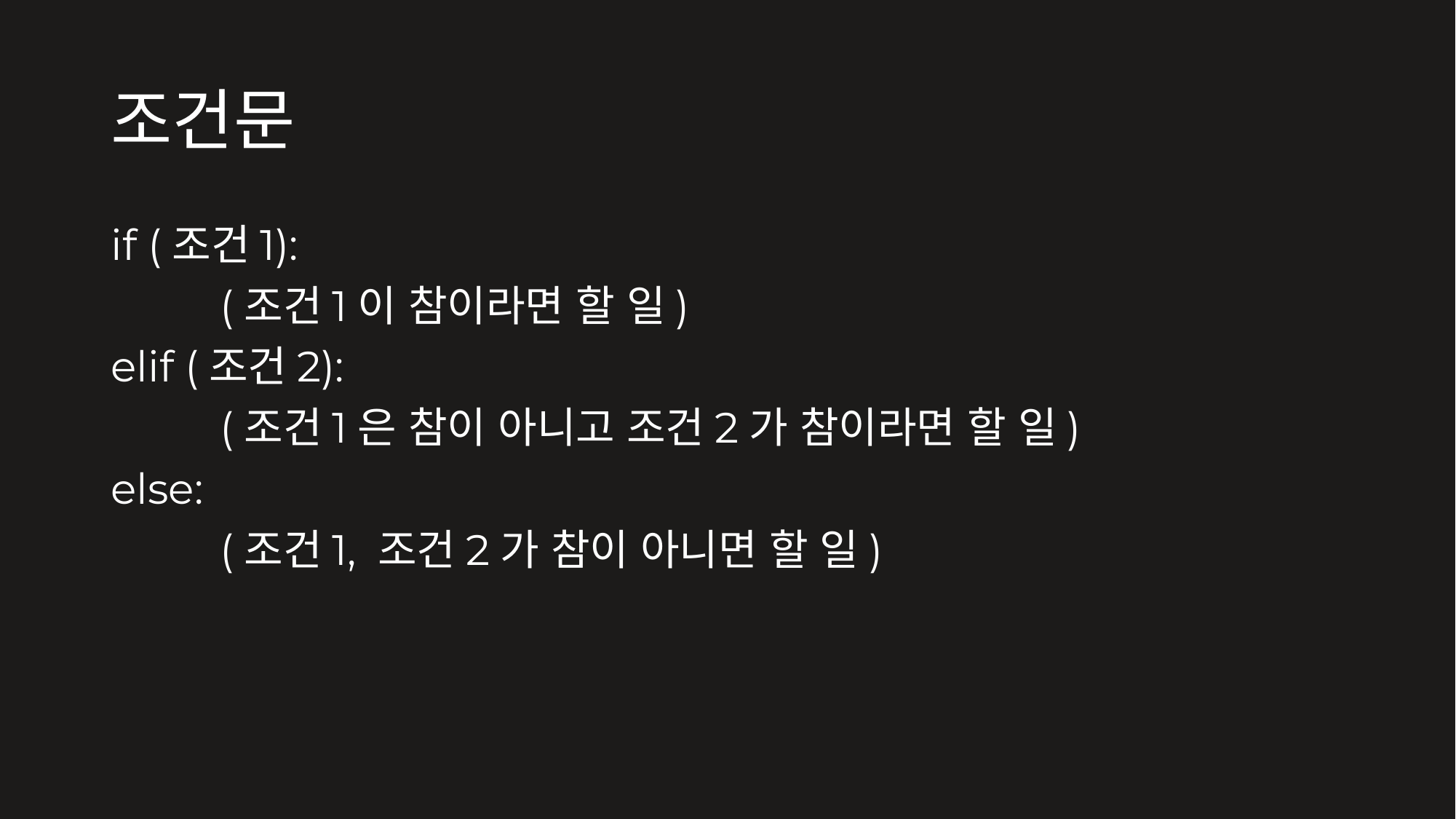

# 조건문
if (조건1):
	(조건1이 참이라면 할 일)
elif (조건2):
	(조건1은 참이 아니고 조건2가 참이라면 할 일)
else:
	(조건1, 조건2가 참이 아니면 할 일)